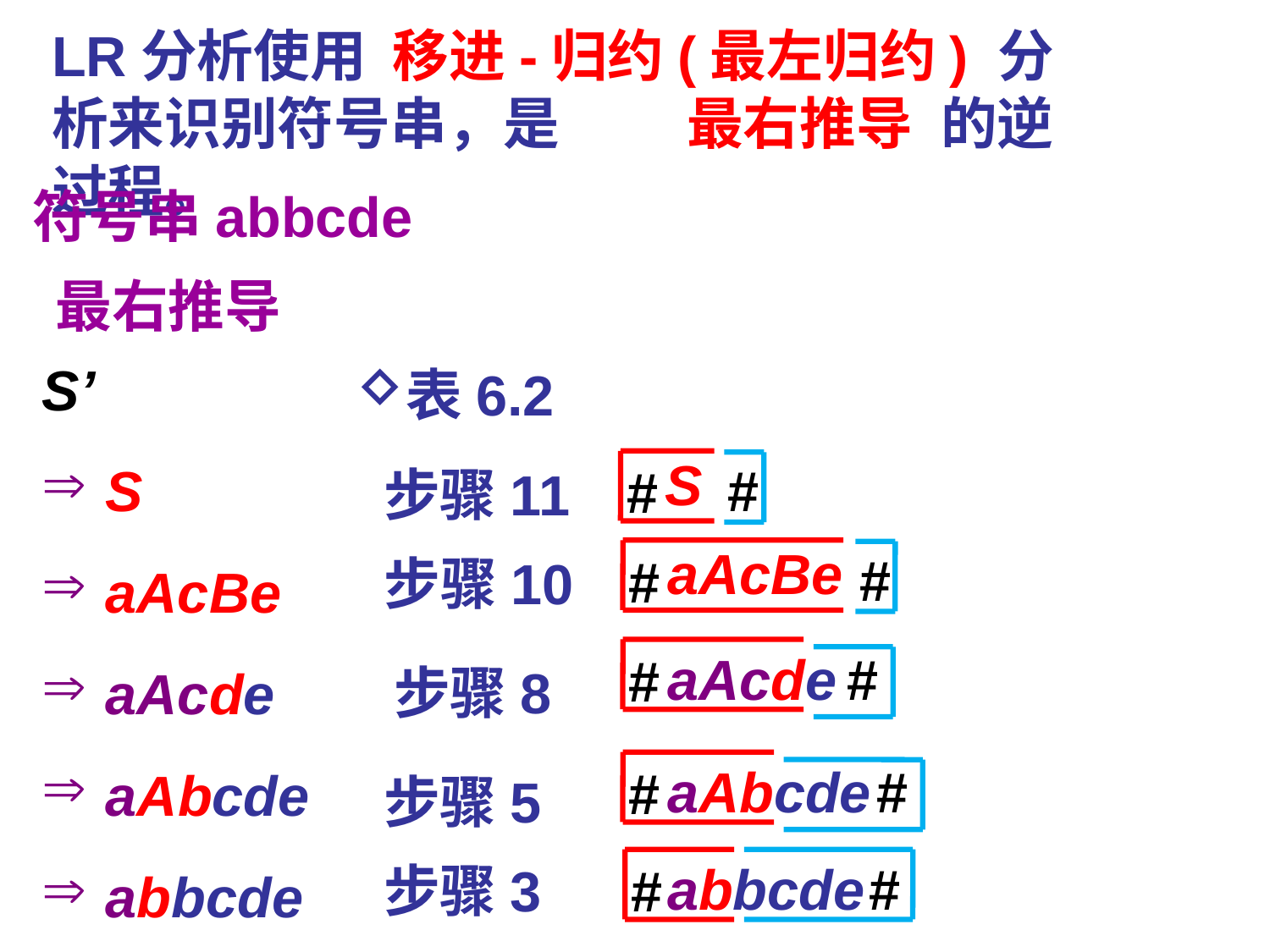

LR分析使用  移进-归约(最左归约) 分析来识别符号串，是	最右推导	的逆过程。
符号串abbcde
最右推导
S’
S
aAcBe
aAcde
aAbcde
abbcde
表6.2

S
#
#
步骤11

aAcBe
#
#
步骤10

aAcde
#
#

步骤8

aAbcde
#
#
步骤5

abbcde
#
步骤3
#